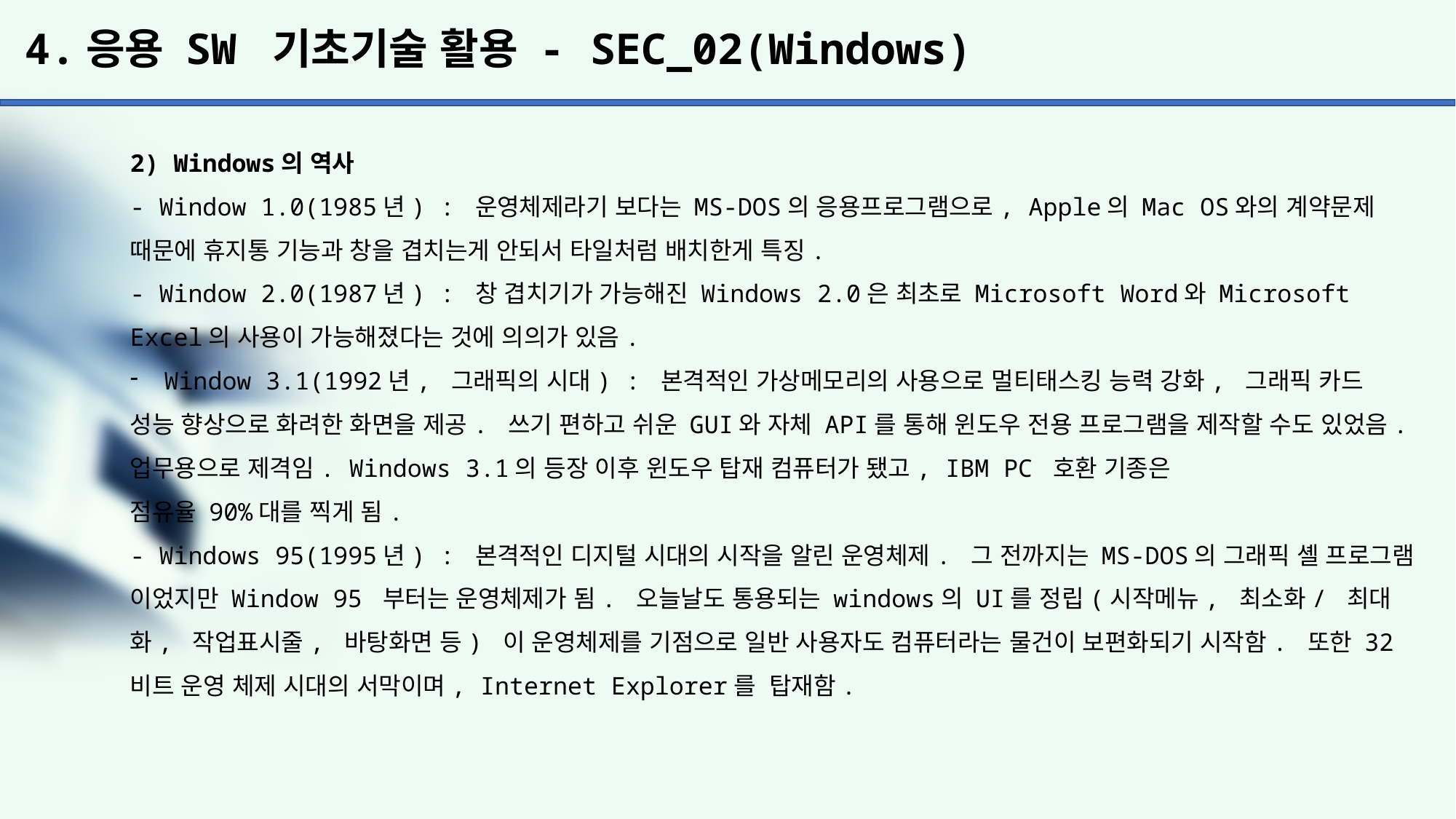

# 4.응용 SW 기초기술 활용 - SEC_02(Windows)
2) Windows의 역사
- Window 1.0(1985년) : 운영체제라기 보다는 MS-DOS의 응용프로그램으로, Apple의 Mac OS와의 계약문제 때문에 휴지통 기능과 창을 겹치는게 안되서 타일처럼 배치한게 특징.
- Window 2.0(1987년) : 창 겹치기가 가능해진 Windows 2.0은 최초로 Microsoft Word와 Microsoft Excel의 사용이 가능해졌다는 것에 의의가 있음.
Window 3.1(1992년, 그래픽의 시대) : 본격적인 가상메모리의 사용으로 멀티태스킹 능력 강화, 그래픽 카드
성능 향상으로 화려한 화면을 제공. 쓰기 편하고 쉬운 GUI와 자체 API를 통해 윈도우 전용 프로그램을 제작할 수도 있었음. 업무용으로 제격임. Windows 3.1의 등장 이후 윈도우 탑재 컴퓨터가 됐고, IBM PC 호환 기종은
점유율 90%대를 찍게 됨.
- Windows 95(1995년) : 본격적인 디지털 시대의 시작을 알린 운영체제. 그 전까지는 MS-DOS의 그래픽 셸 프로그램 이었지만 Window 95 부터는 운영체제가 됨. 오늘날도 통용되는 windows의 UI를 정립(시작메뉴, 최소화/ 최대화, 작업표시줄, 바탕화면 등) 이 운영체제를 기점으로 일반 사용자도 컴퓨터라는 물건이 보편화되기 시작함. 또한 32비트 운영 체제 시대의 서막이며, Internet Explorer를  탑재함.